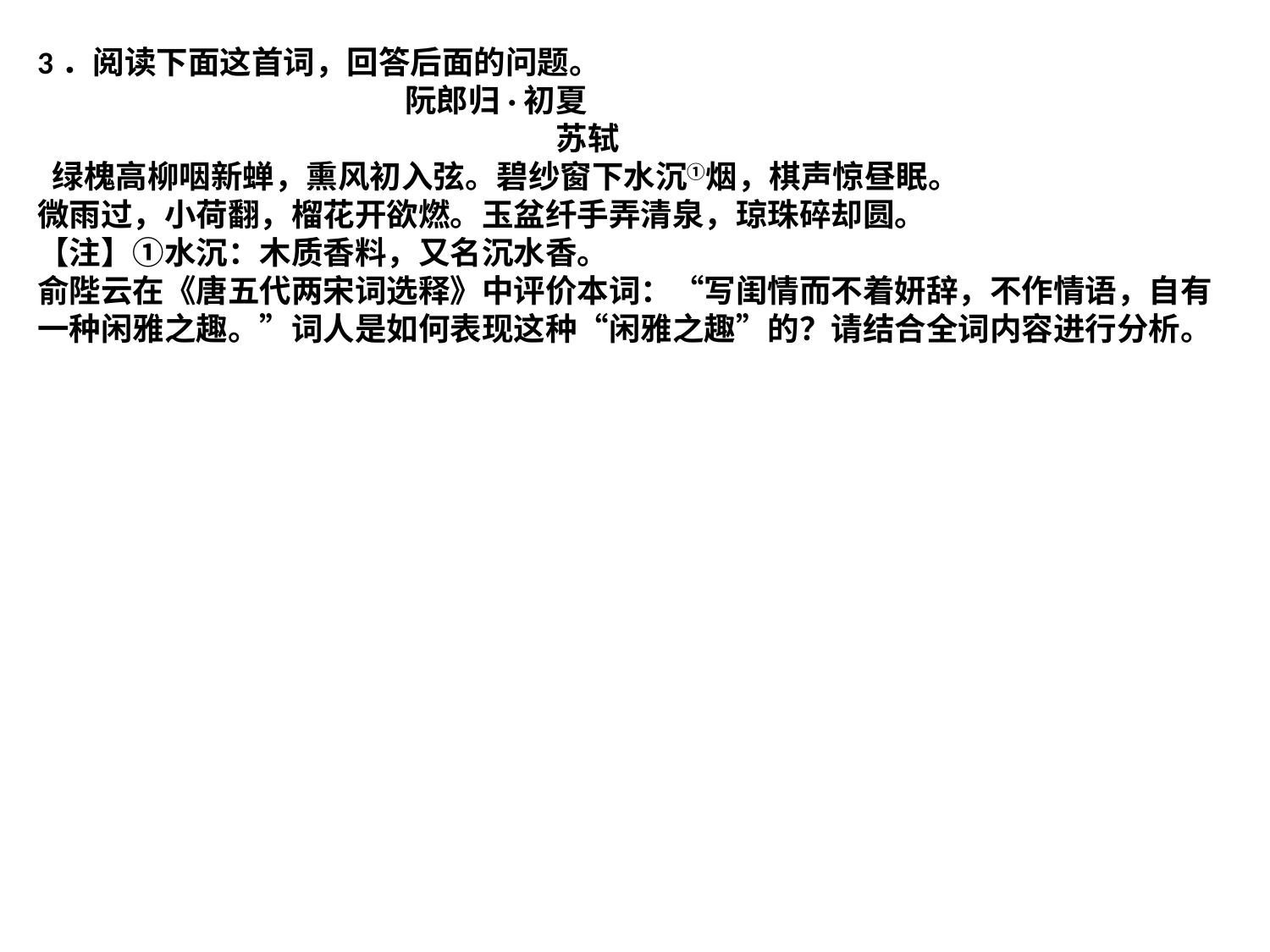

3．阅读下面这首词，回答后面的问题。
                                                  阮郎归·初夏
                                                                       苏轼
 绿槐高柳咽新蝉，熏风初入弦。碧纱窗下水沉①烟，棋声惊昼眠。
微雨过，小荷翻，榴花开欲燃。玉盆纤手弄清泉，琼珠碎却圆。
【注】①水沉：木质香料，又名沉水香。
俞陛云在《唐五代两宋词选释》中评价本词：“写闺情而不着妍辞，不作情语，自有一种闲雅之趣。”词人是如何表现这种“闲雅之趣”的？请结合全词内容进行分析。